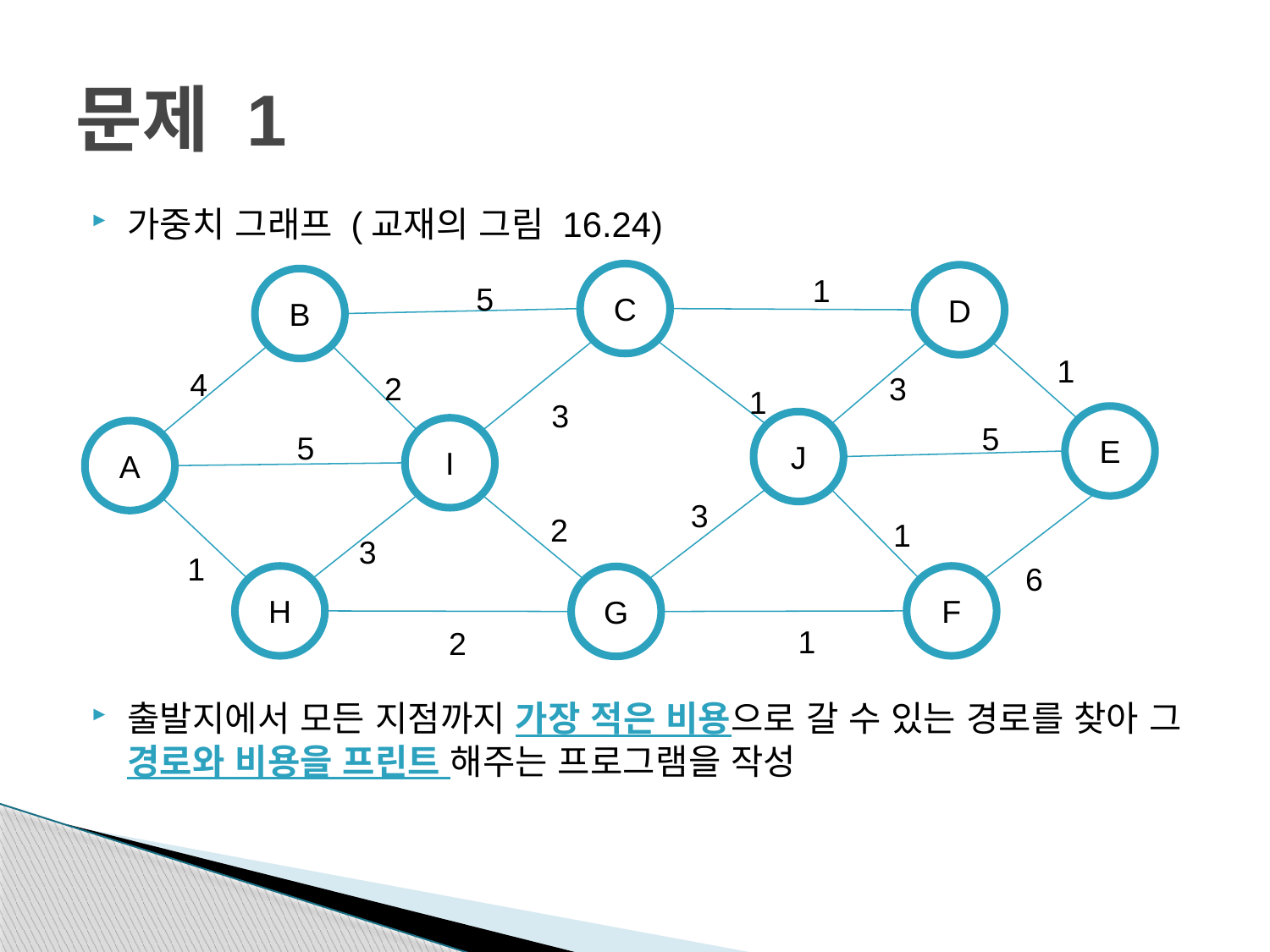

# 문제 1
가중치 그래프 (교재의 그림 16.24)

출발지에서 모든 지점까지 가장 적은 비용으로 갈 수 있는 경로를 찾아 그 경로와 비용을 프린트 해주는 프로그램을 작성

C
1
D
B
5
1
4
2
3
1
3
E
J
5
I
A
5
3
2
1
3
1
6
H
F
G
1
2